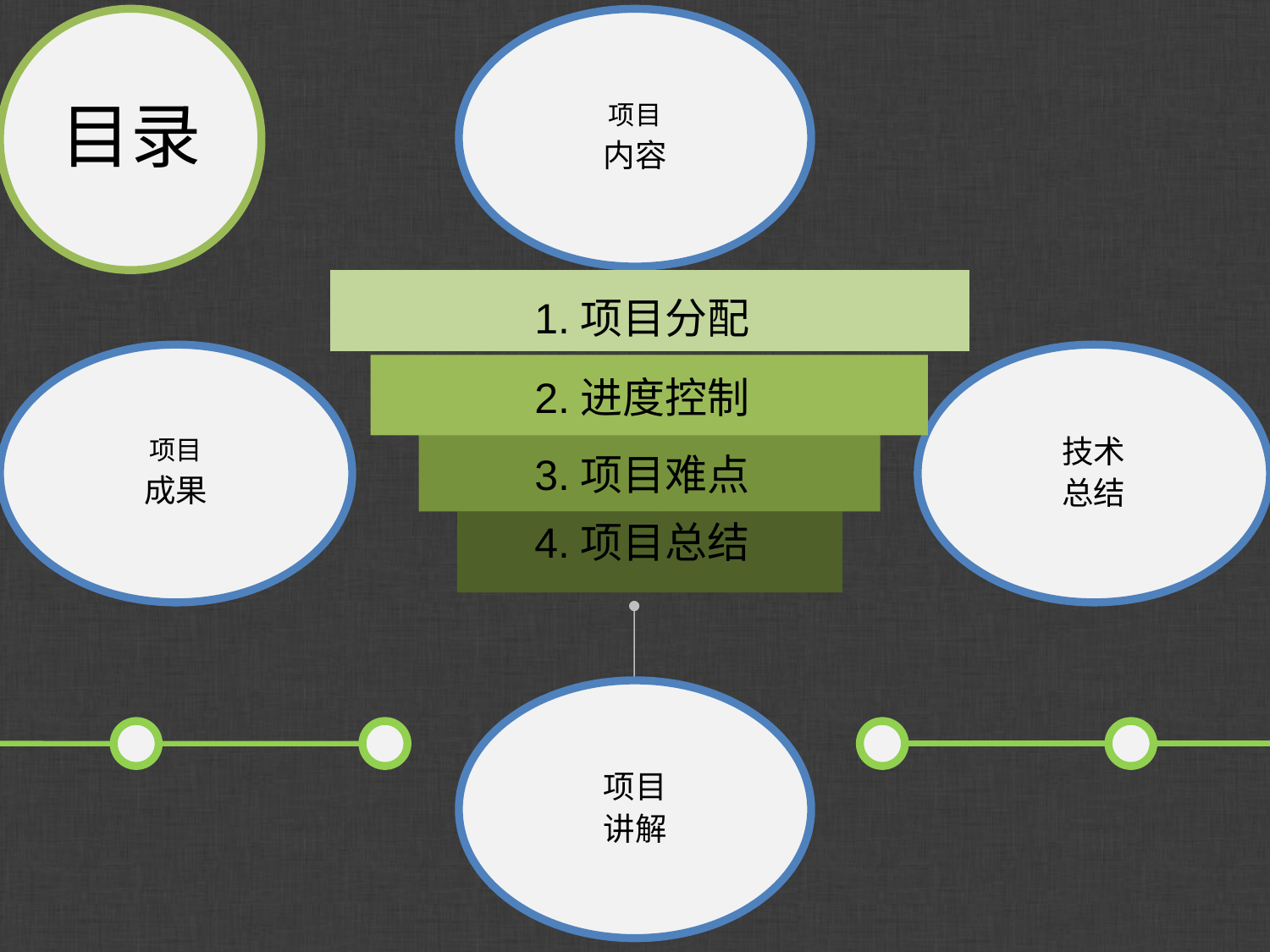

目录
项目
内容
项目
成果
技术
总结
项目
讲解

1.项目分配

2.进度控制
3.项目难点
4.项目总结